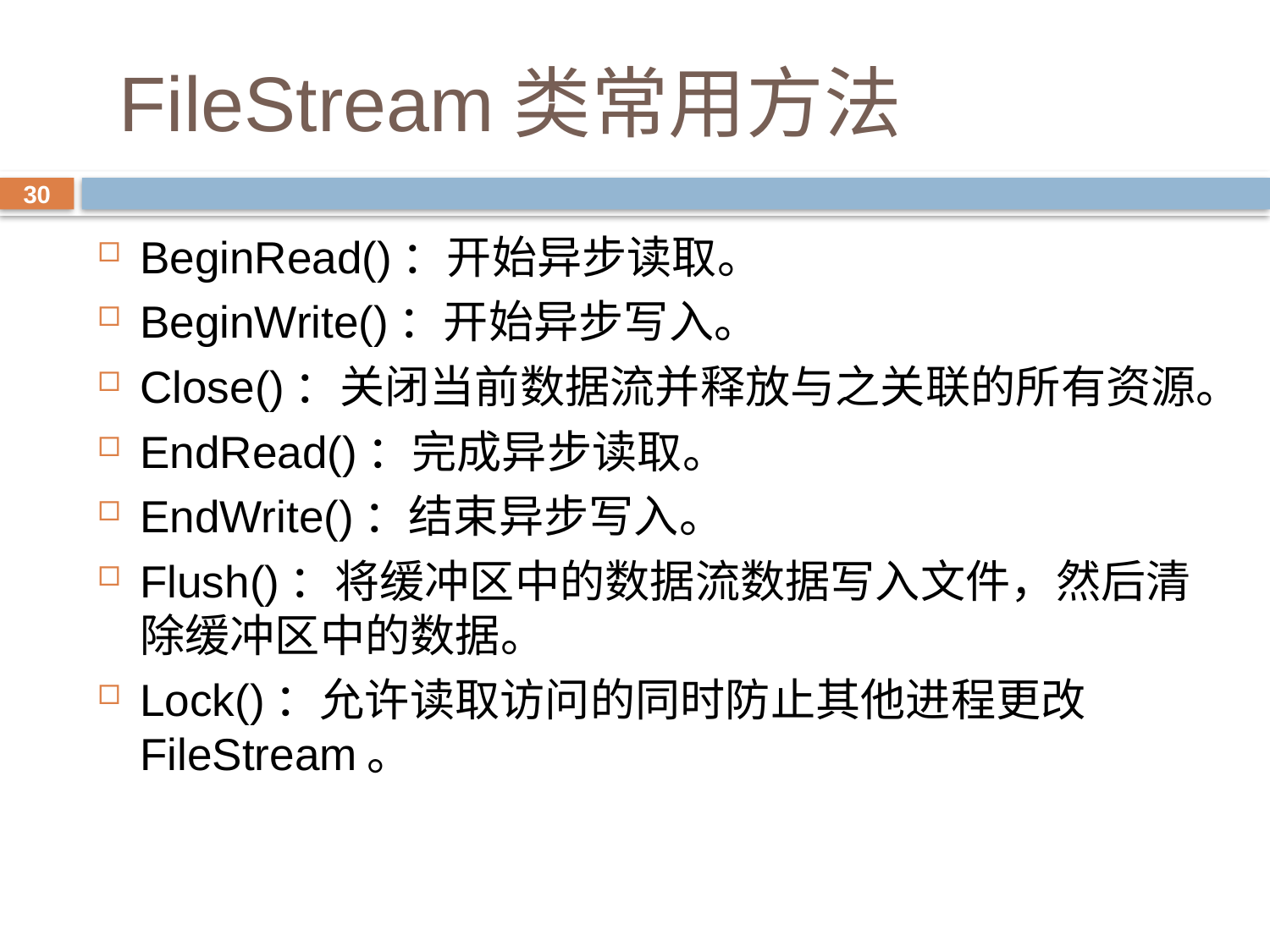

# FileStream类常用方法
30
BeginRead()：开始异步读取。
BeginWrite()：开始异步写入。
Close()：关闭当前数据流并释放与之关联的所有资源。
EndRead()：完成异步读取。
EndWrite()：结束异步写入。
Flush()：将缓冲区中的数据流数据写入文件，然后清除缓冲区中的数据。
Lock()：允许读取访问的同时防止其他进程更改FileStream。